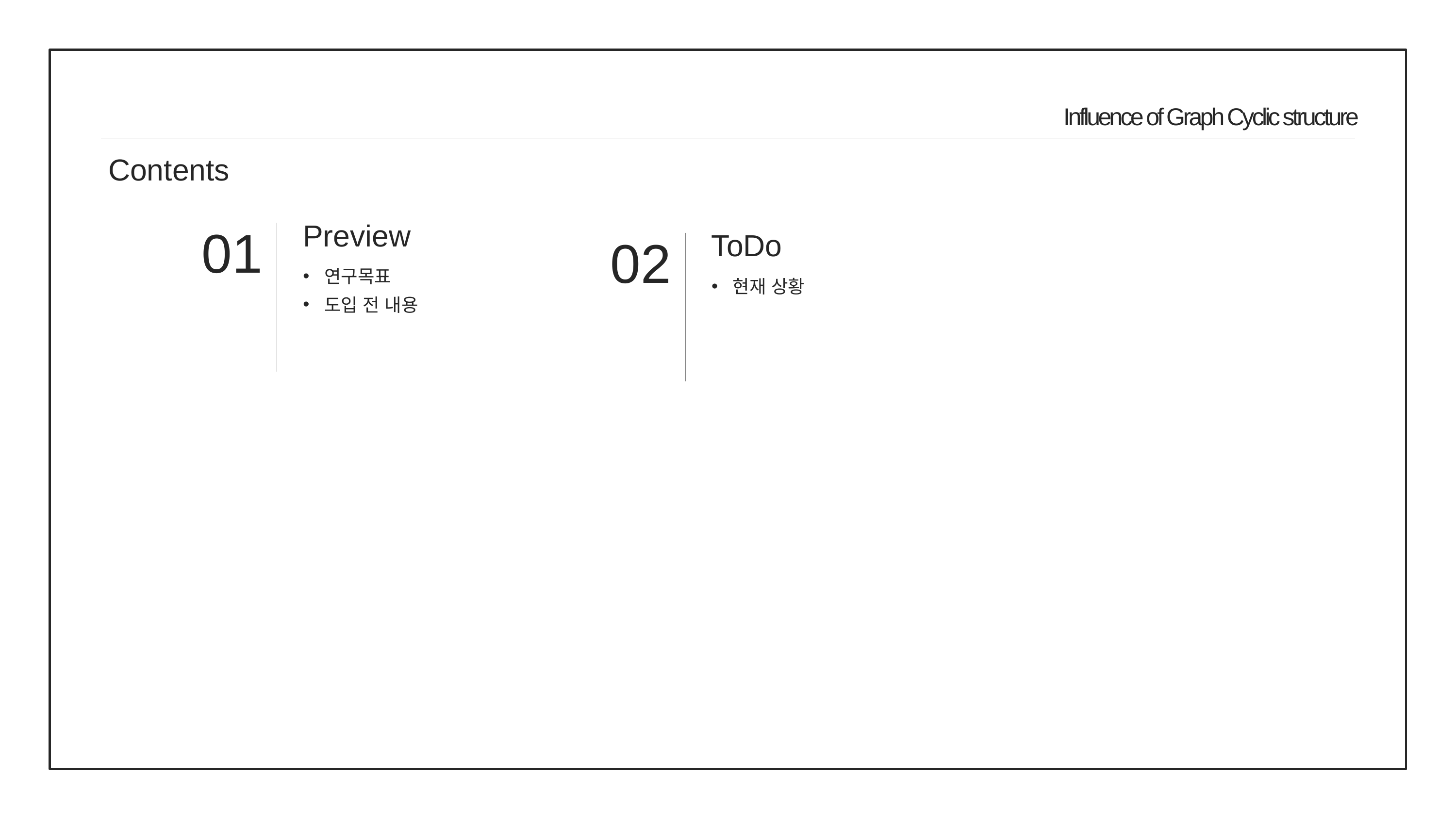

Influence of Graph Cyclic structure
Contents
Preview
01
연구목표
도입 전 내용
ToDo
02
현재 상황